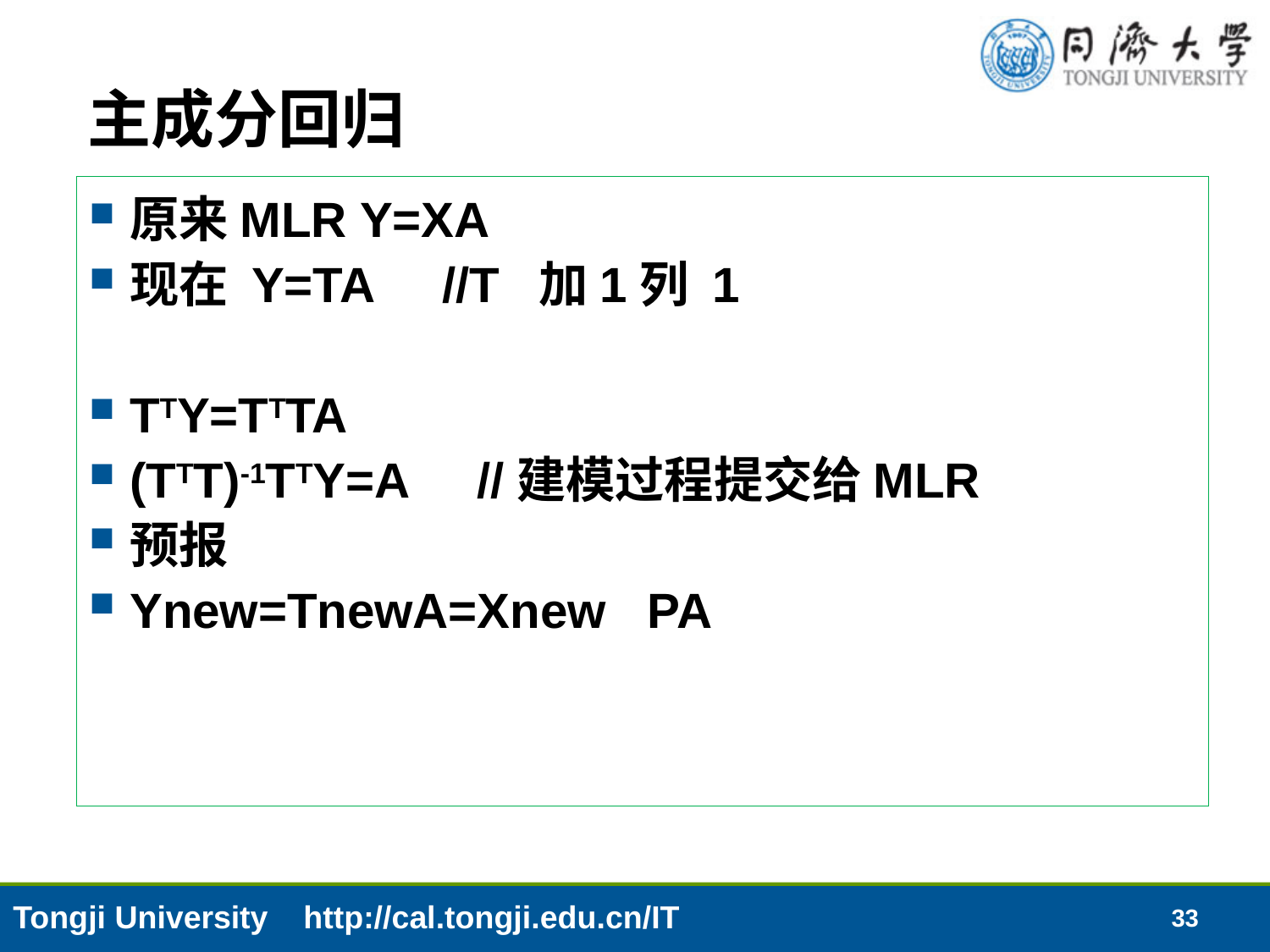

# 主成分回归
原来MLR Y=XA
现在 Y=TA     //T  加1列 1

TTY=TTTA
(TTT)-1TTY=A     //建模过程提交给MLR
预报
Ynew=TnewA=Xnew   PA